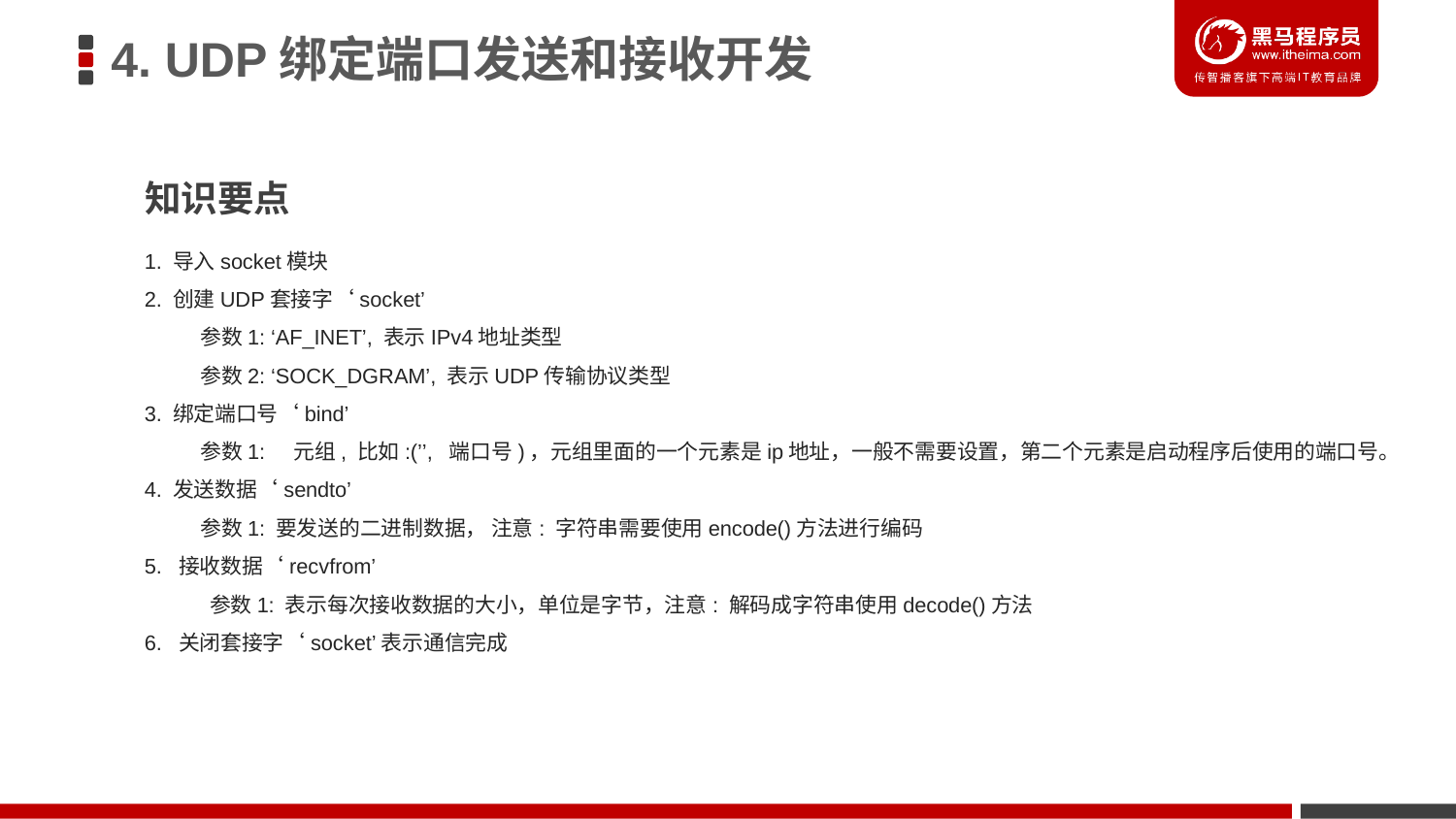

4. UDP绑定端口发送和接收开发
知识要点
1. 导入socket模块
2. 创建UDP套接字‘socket’
           参数1: ‘AF_INET’, 表示IPv4地址类型
           参数2: ‘SOCK_DGRAM’, 表示UDP传输协议类型
3. 绑定端口号‘bind’
           参数1:    元组, 比如:(’’,  端口号)，元组里面的一个元素是ip地址，一般不需要设置，第二个元素是启动程序后使用的端口号。
4. 发送数据‘sendto’
           参数1: 要发送的二进制数据， 注意: 字符串需要使用encode()方法进行编码
5.  接收数据‘recvfrom’
             参数1: 表示每次接收数据的大小，单位是字节，注意: 解码成字符串使用decode()方法
6.  关闭套接字‘socket’表示通信完成